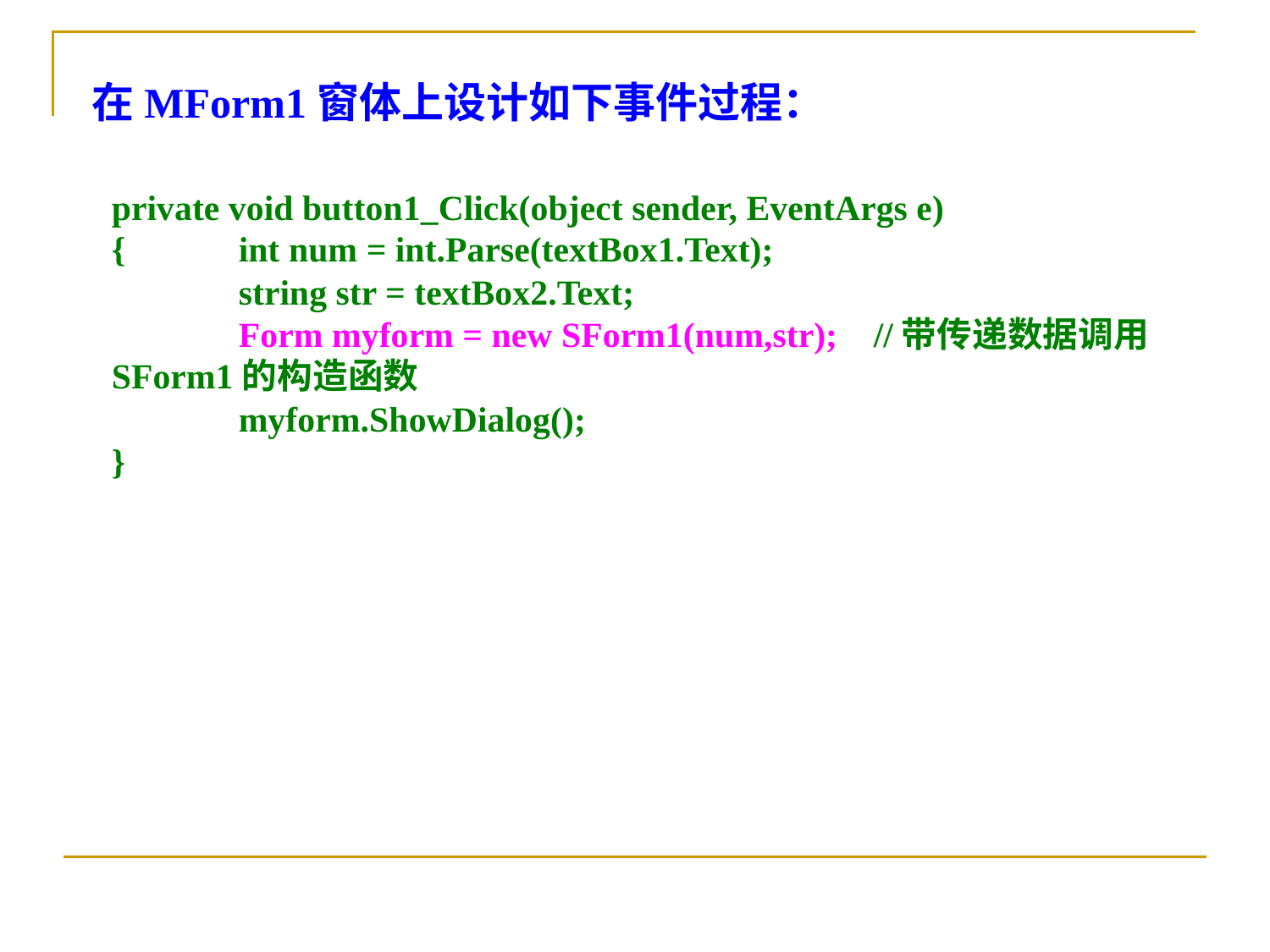

在MForm1窗体上设计如下事件过程：
private void button1_Click(object sender, EventArgs e)
{	int num = int.Parse(textBox1.Text);
    	string str = textBox2.Text;
    	Form myform = new SForm1(num,str);	//带传递数据调用SForm1的构造函数
    	myform.ShowDialog();
}